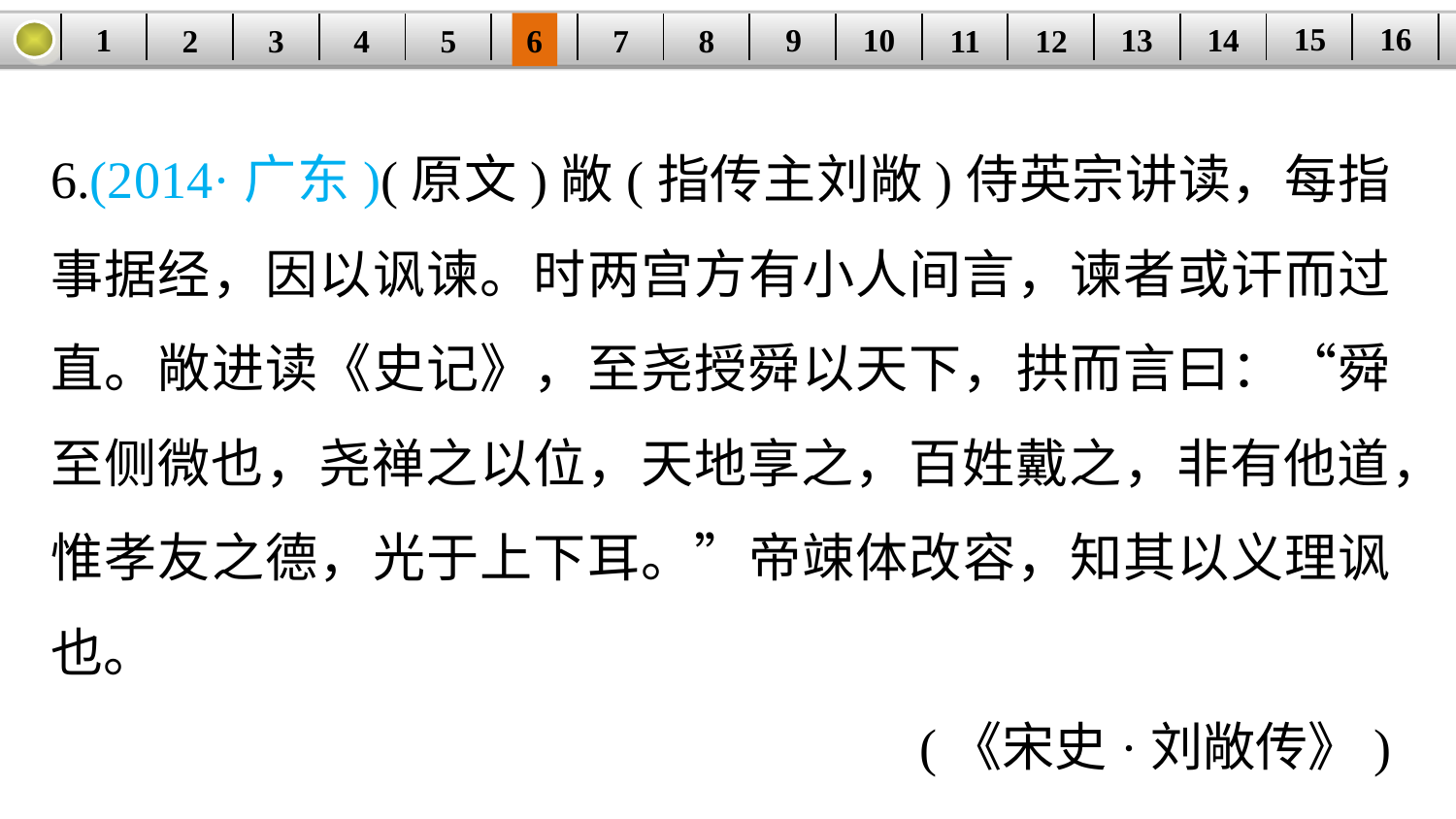

16

15
14
9
10
1
13
3
4
5
6
8
11
2
12
|  |  |  |  |  |  |  |  |  |  |  |  |  |  |  |  |
| --- | --- | --- | --- | --- | --- | --- | --- | --- | --- | --- | --- | --- | --- | --- | --- |
7

6.(2014·广东)(原文)敞(指传主刘敞)侍英宗讲读，每指事据经，因以讽谏。时两宫方有小人间言，谏者或讦而过直。敞进读《史记》，至尧授舜以天下，拱而言曰：“舜至侧微也，尧禅之以位，天地享之，百姓戴之，非有他道，惟孝友之德，光于上下耳。”帝竦体改容，知其以义理讽也。
(《宋史·刘敞传》)